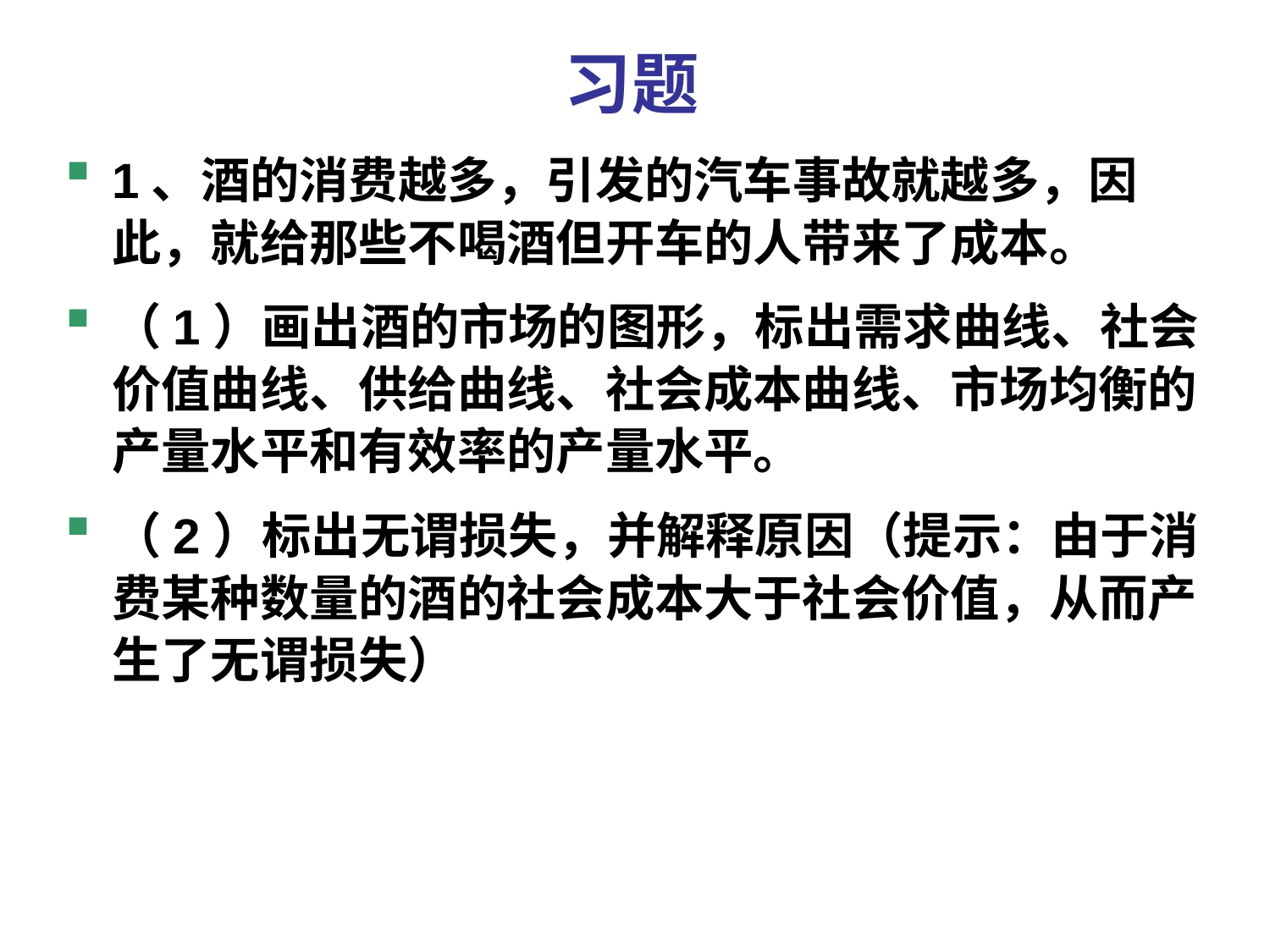

# 习题
1、酒的消费越多，引发的汽车事故就越多，因此，就给那些不喝酒但开车的人带来了成本。
（1）画出酒的市场的图形，标出需求曲线、社会价值曲线、供给曲线、社会成本曲线、市场均衡的产量水平和有效率的产量水平。
（2）标出无谓损失，并解释原因（提示：由于消费某种数量的酒的社会成本大于社会价值，从而产生了无谓损失）